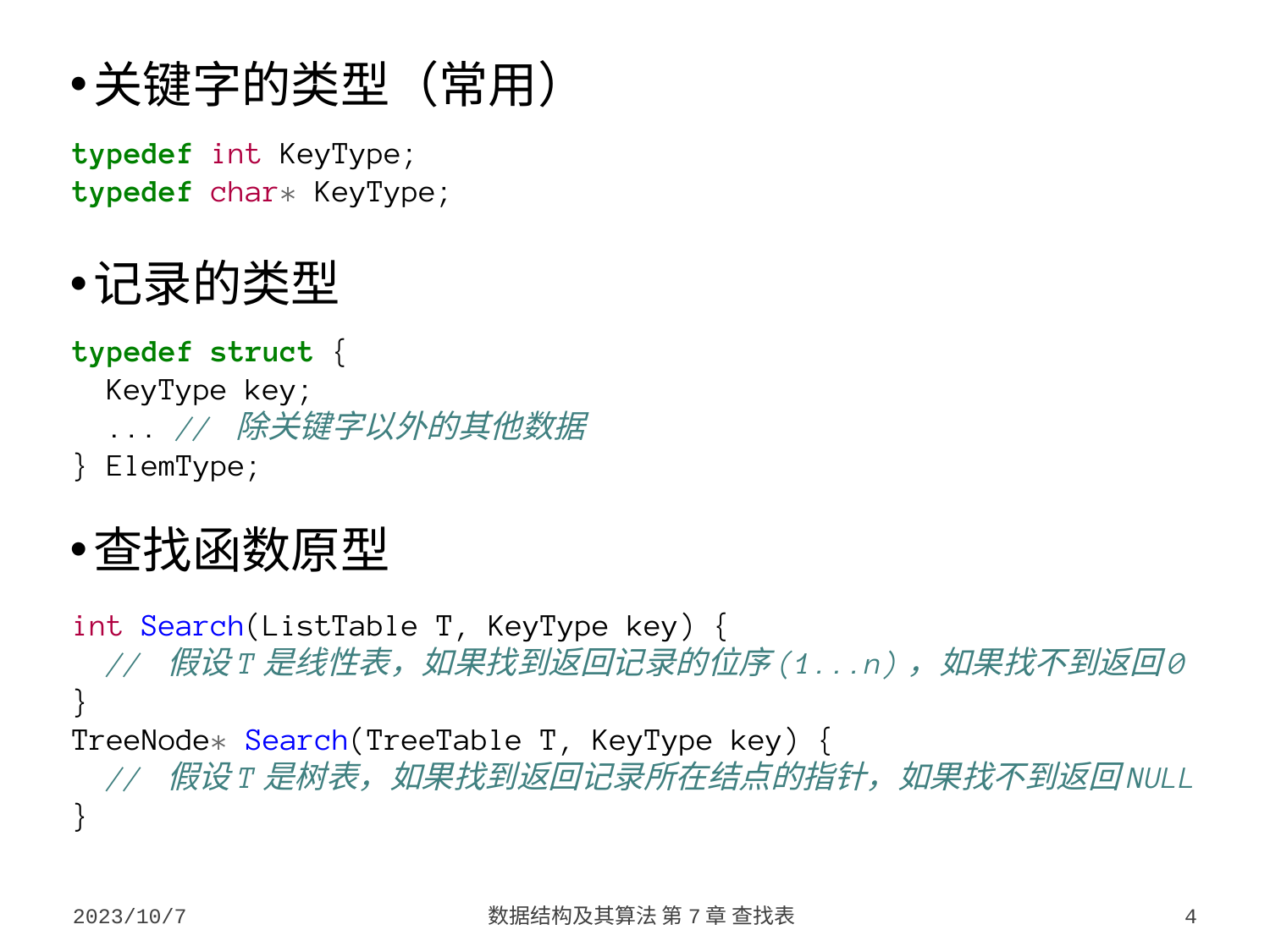

关键字的类型（常用）

记录的类型

查找函数原型
typedef int KeyType;
typedef char* KeyType;
typedef struct {
  KeyType key;
  ... // 除关键字以外的其他数据
} ElemType;
int Search(ListTable T, KeyType key) {
  // 假设T是线性表，如果找到返回记录的位序(1...n)，如果找不到返回0
}
TreeNode* Search(TreeTable T, KeyType key) {
  // 假设T是树表，如果找到返回记录所在结点的指针，如果找不到返回NULL
}
2023/10/7
数据结构及其算法 第7章 查找表
4